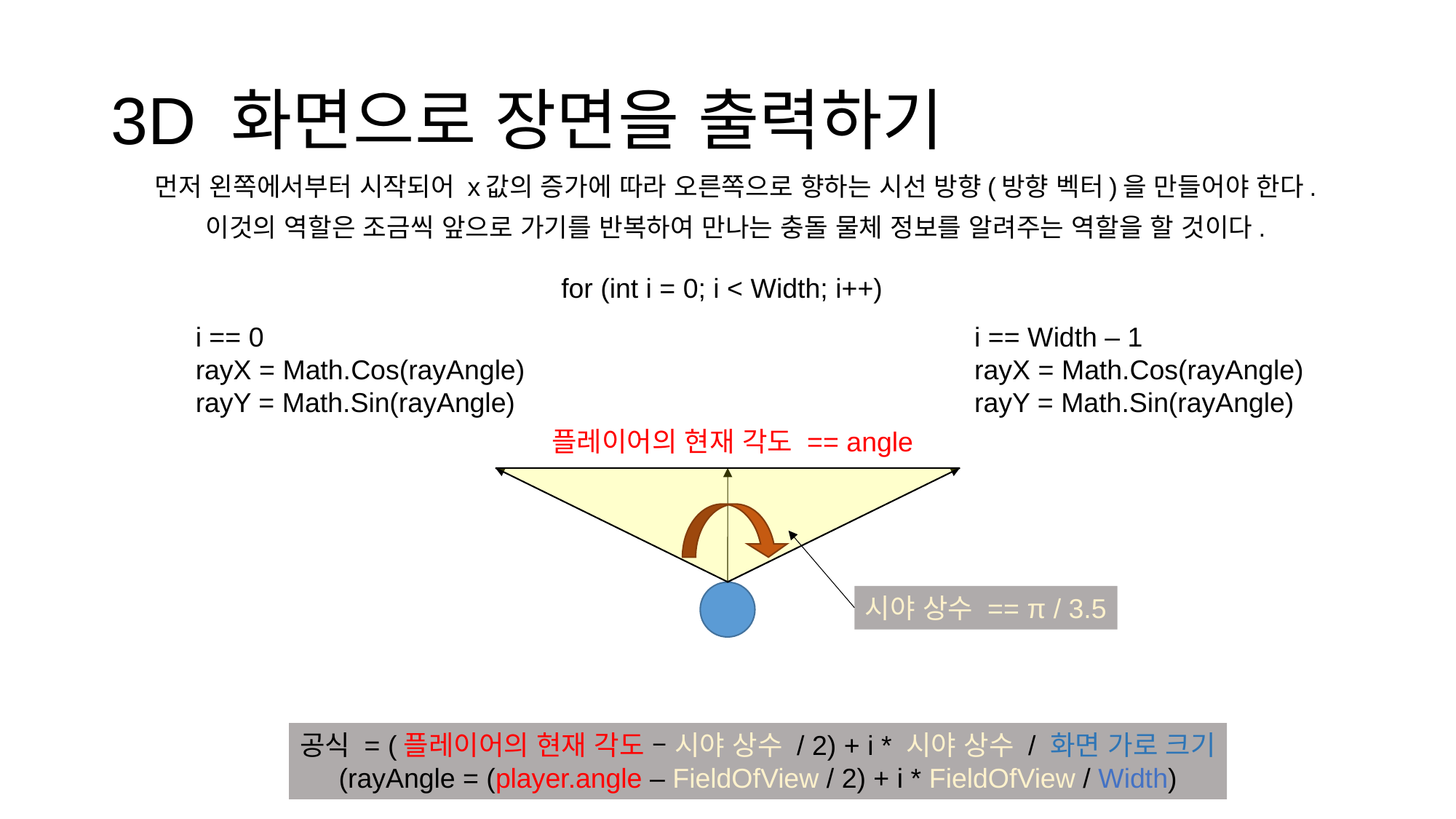

# 3D 화면으로 장면을 출력하기
먼저 왼쪽에서부터 시작되어 x값의 증가에 따라 오른쪽으로 향하는 시선 방향(방향 벡터)을 만들어야 한다.
이것의 역할은 조금씩 앞으로 가기를 반복하여 만나는 충돌 물체 정보를 알려주는 역할을 할 것이다.
 for (int i = 0; i < Width; i++)
i == 0
rayX = Math.Cos(rayAngle)
rayY = Math.Sin(rayAngle)
i == Width – 1
rayX = Math.Cos(rayAngle)
rayY = Math.Sin(rayAngle)
플레이어의 현재 각도 == angle

시야 상수 == π / 3.5
공식 = (플레이어의 현재 각도 – 시야 상수 / 2) + i * 시야 상수 / 화면 가로 크기
(rayAngle = (player.angle – FieldOfView / 2) + i * FieldOfView / Width)